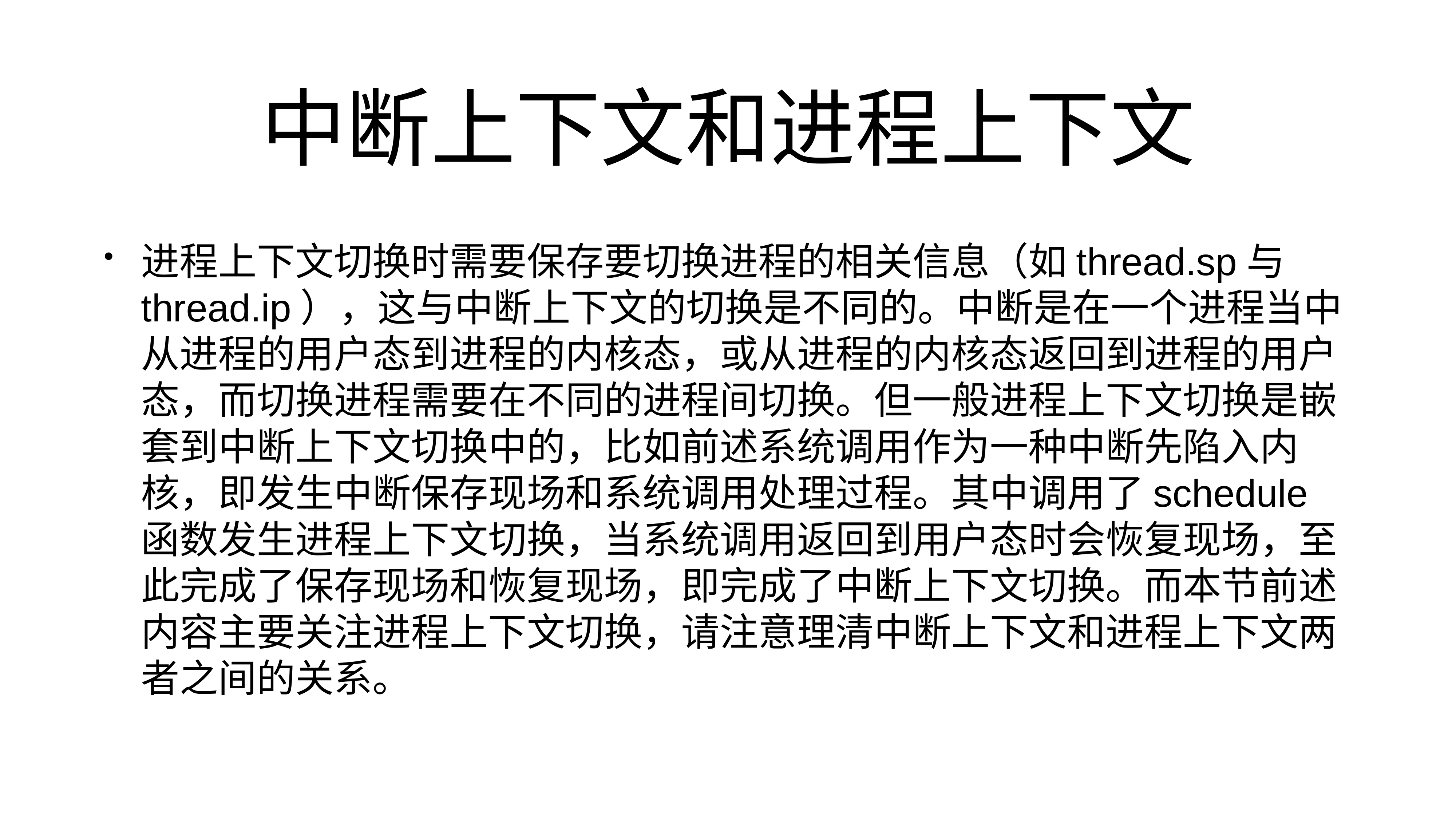

# 中断上下文和进程上下文
进程上下文切换时需要保存要切换进程的相关信息（如thread.sp与thread.ip），这与中断上下文的切换是不同的。中断是在一个进程当中从进程的用户态到进程的内核态，或从进程的内核态返回到进程的用户态，而切换进程需要在不同的进程间切换。但一般进程上下文切换是嵌套到中断上下文切换中的，比如前述系统调用作为一种中断先陷入内核，即发生中断保存现场和系统调用处理过程。其中调用了schedule函数发生进程上下文切换，当系统调用返回到用户态时会恢复现场，至此完成了保存现场和恢复现场，即完成了中断上下文切换。而本节前述内容主要关注进程上下文切换，请注意理清中断上下文和进程上下文两者之间的关系。